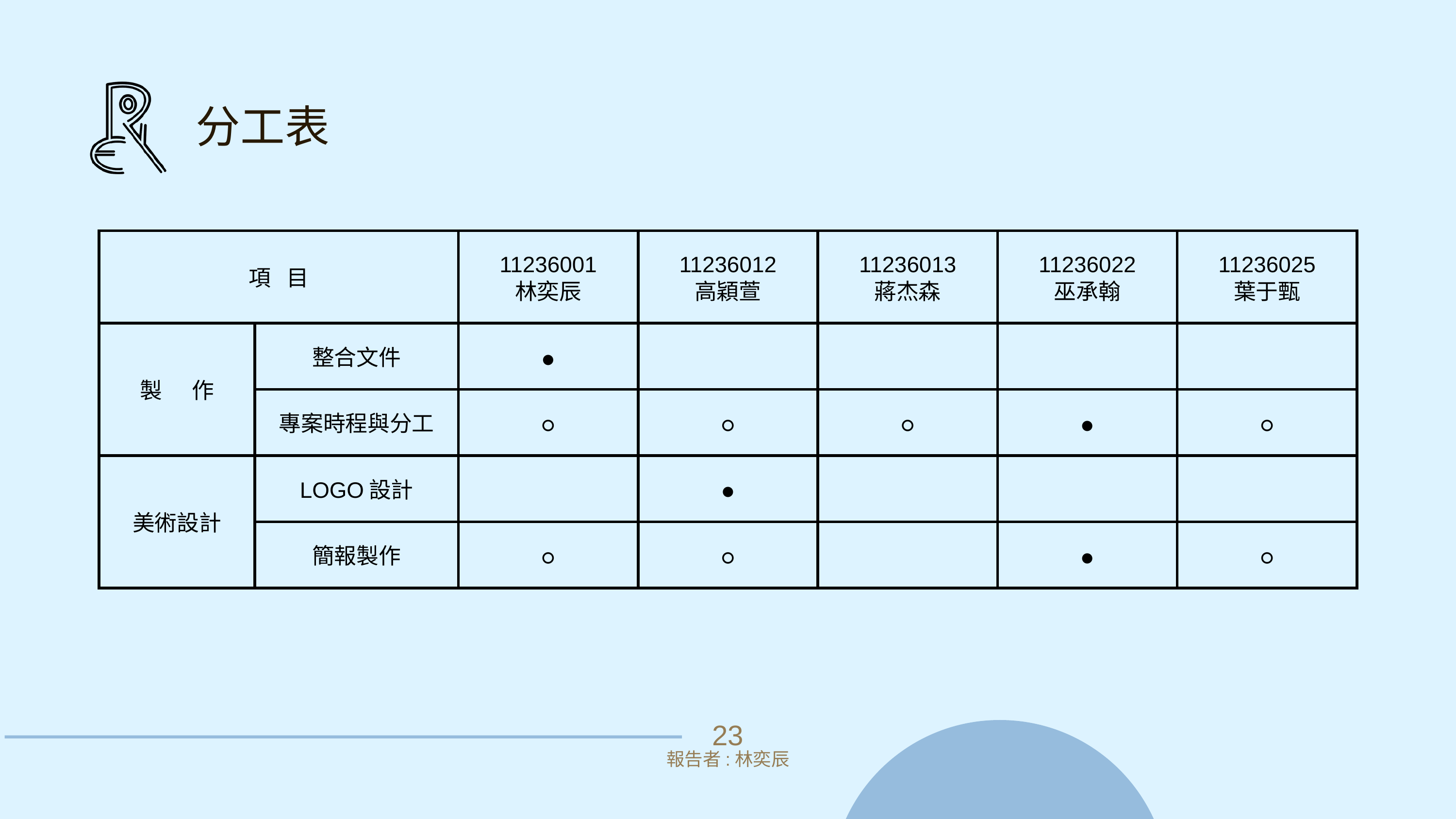

分工表
| 項目 | 項目 | 11236001 林奕辰 | 11236012 高穎萱 | 11236013 蔣杰森 | 11236022 巫承翰 | 11236025 葉于甄 |
| --- | --- | --- | --- | --- | --- | --- |
| 製 作 | 整合文件 | ● |  |  |  |  |
| 製 作 | 專案時程與分工 | ○ | ○ | ○ | ● | ○ |
| 美術設計 | LOGO設計 |  | ● |  |  |  |
| 美術設計 | 簡報製作 | ○ | ○ |  | ● | ○ |

23
報告者:林奕辰